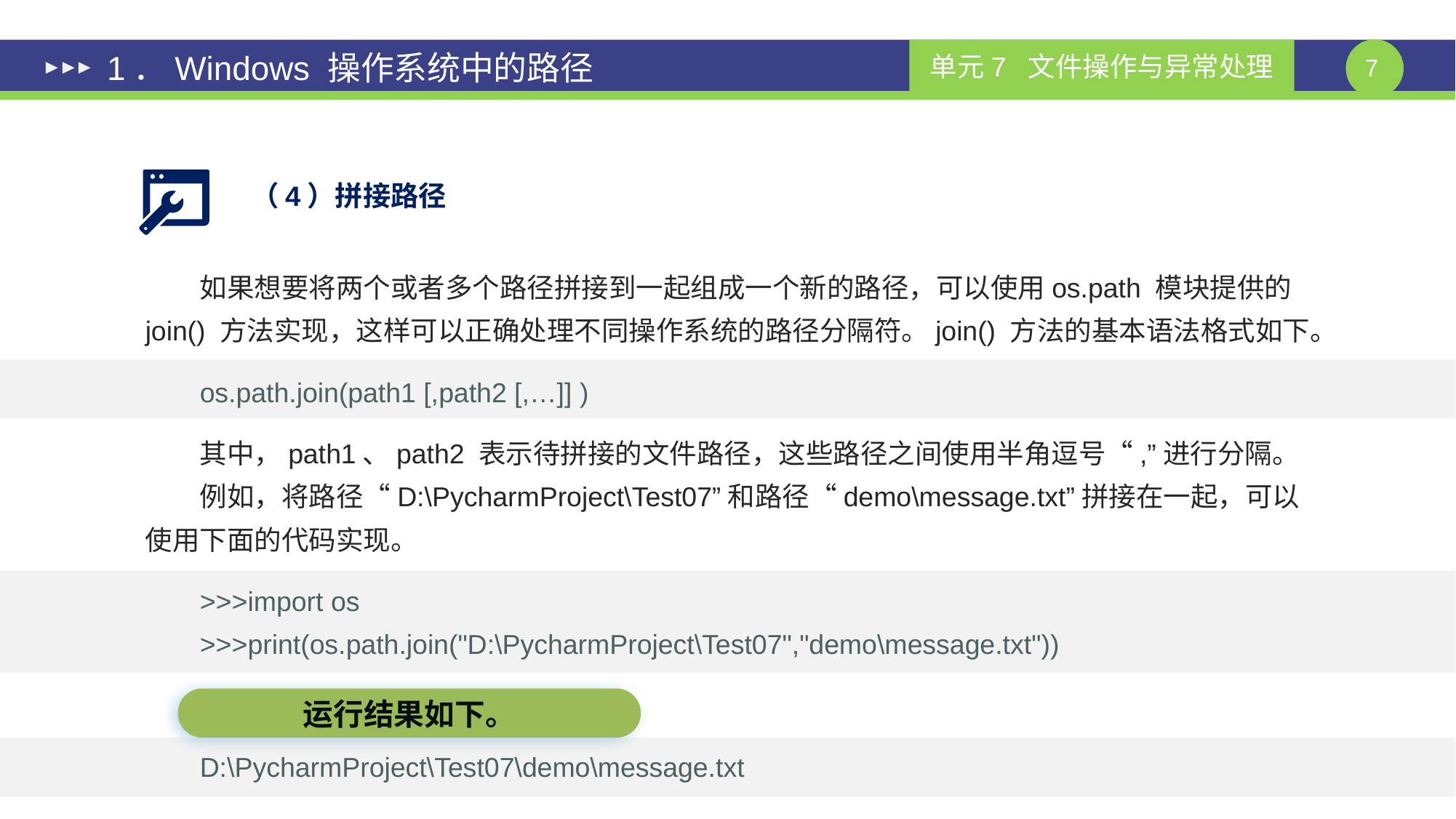

# 1．Windows 操作系统中的路径

（4）拼接路径
如果想要将两个或者多个路径拼接到一起组成一个新的路径，可以使用os.path 模块提供的join() 方法实现，这样可以正确处理不同操作系统的路径分隔符。join() 方法的基本语法格式如下。

os.path.join(path1 [,path2 [,…]] )

其中，path1、path2 表示待拼接的文件路径，这些路径之间使用半角逗号“,”进行分隔。
例如，将路径“D:\PycharmProject\Test07”和路径“demo\message.txt”拼接在一起，可以使用下面的代码实现。

>>>import os
>>>print(os.path.join("D:\PycharmProject\Test07","demo\message.txt"))

D:\PycharmProject\Test07\demo\message.txt

运行结果如下。